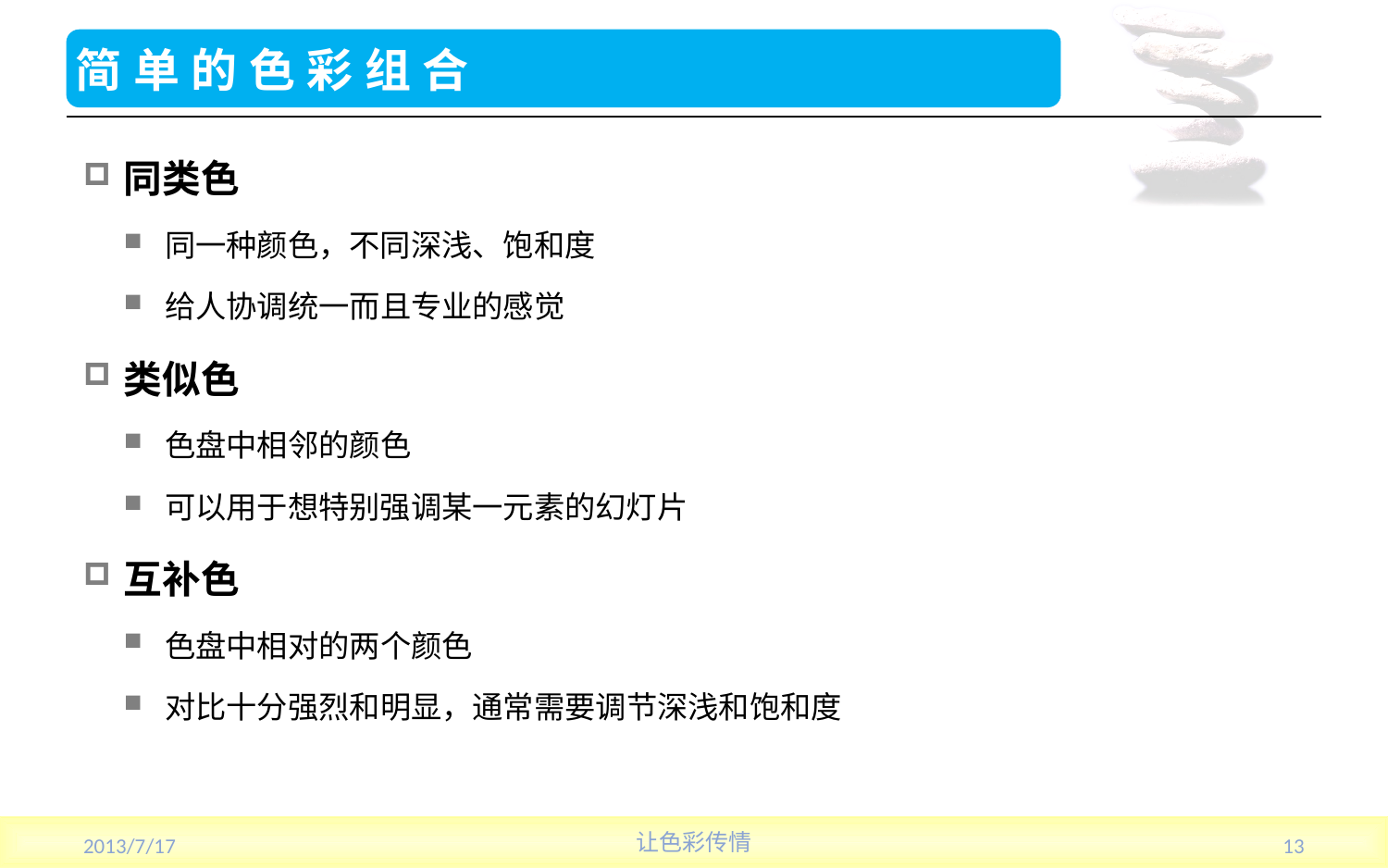

# 简单的色彩组合
同类色
同一种颜色，不同深浅、饱和度
给人协调统一而且专业的感觉
类似色
色盘中相邻的颜色
可以用于想特别强调某一元素的幻灯片
互补色
色盘中相对的两个颜色
对比十分强烈和明显，通常需要调节深浅和饱和度
2013/7/17
让色彩传情
13